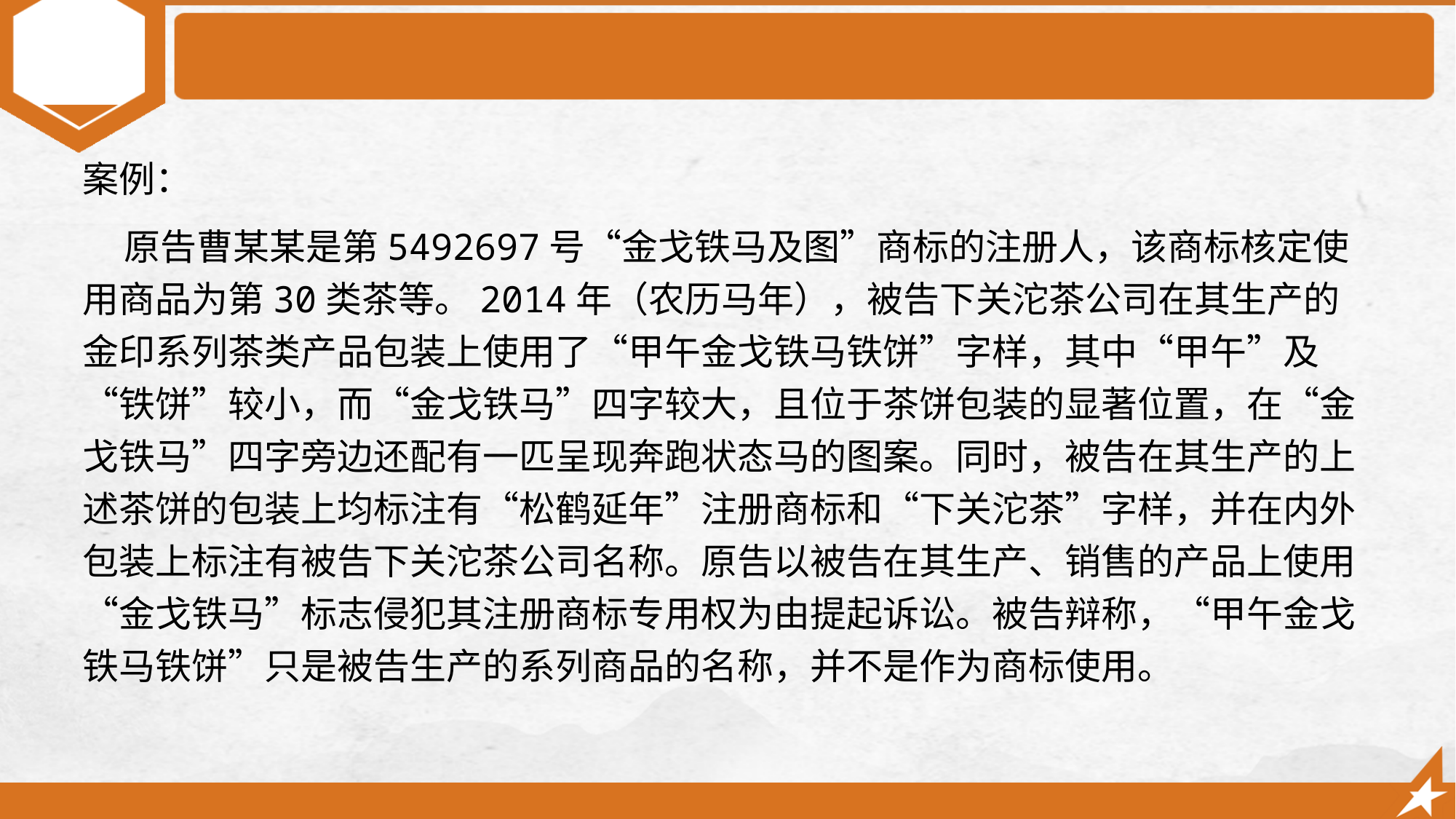

案例：
    原告曹某某是第5492697号“金戈铁马及图”商标的注册人，该商标核定使用商品为第30类茶等。2014年（农历马年），被告下关沱茶公司在其生产的金印系列茶类产品包装上使用了“甲午金戈铁马铁饼”字样，其中“甲午”及“铁饼”较小，而“金戈铁马”四字较大，且位于茶饼包装的显著位置，在“金戈铁马”四字旁边还配有一匹呈现奔跑状态马的图案。同时，被告在其生产的上述茶饼的包装上均标注有“松鹤延年”注册商标和“下关沱茶”字样，并在内外包装上标注有被告下关沱茶公司名称。原告以被告在其生产、销售的产品上使用“金戈铁马”标志侵犯其注册商标专用权为由提起诉讼。被告辩称，“甲午金戈铁马铁饼”只是被告生产的系列商品的名称，并不是作为商标使用。